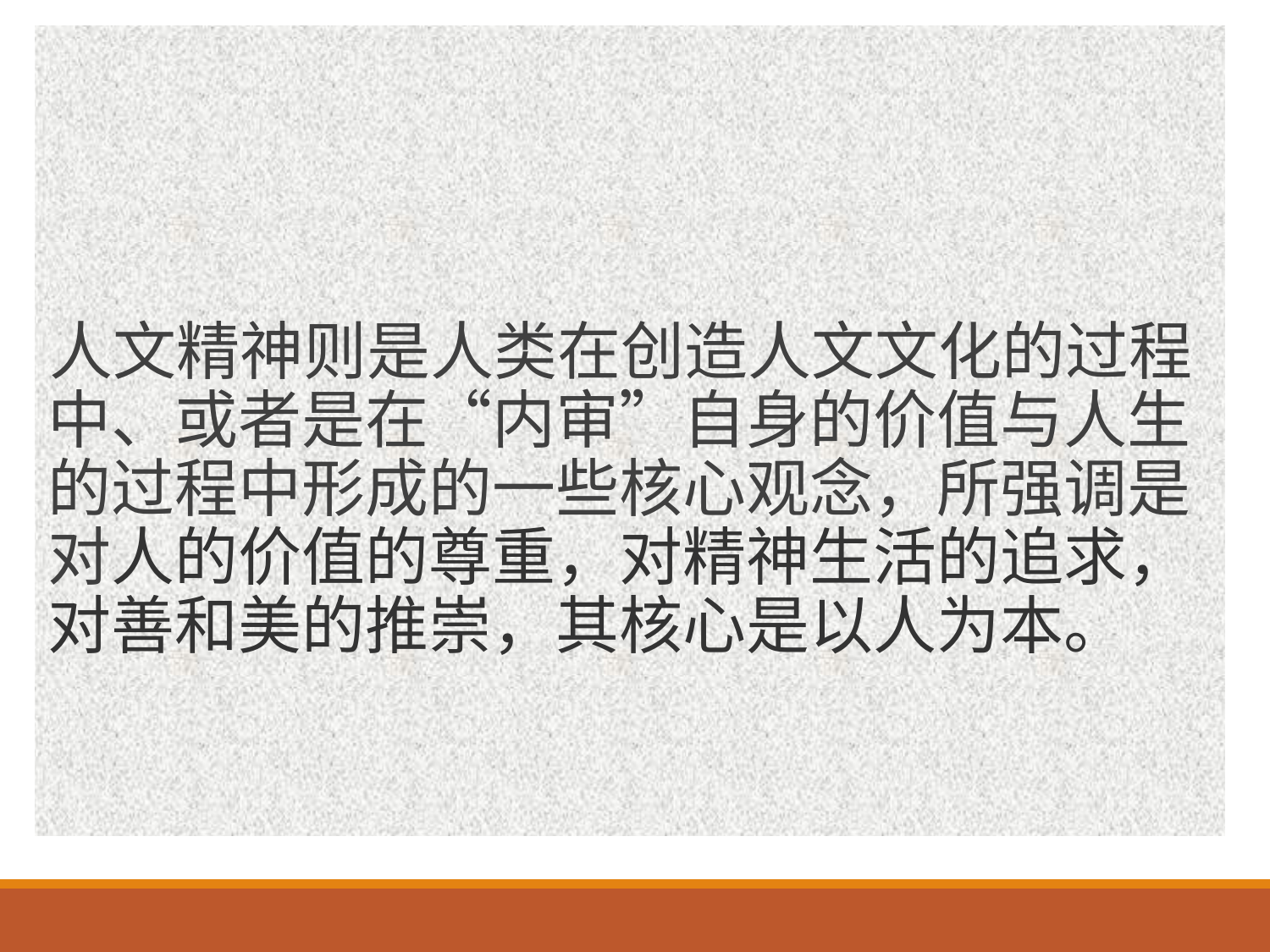

人文精神则是人类在创造人文文化的过程中、或者是在“内审”自身的价值与人生的过程中形成的一些核心观念，所强调是对人的价值的尊重，对精神生活的追求，对善和美的推崇，其核心是以人为本。